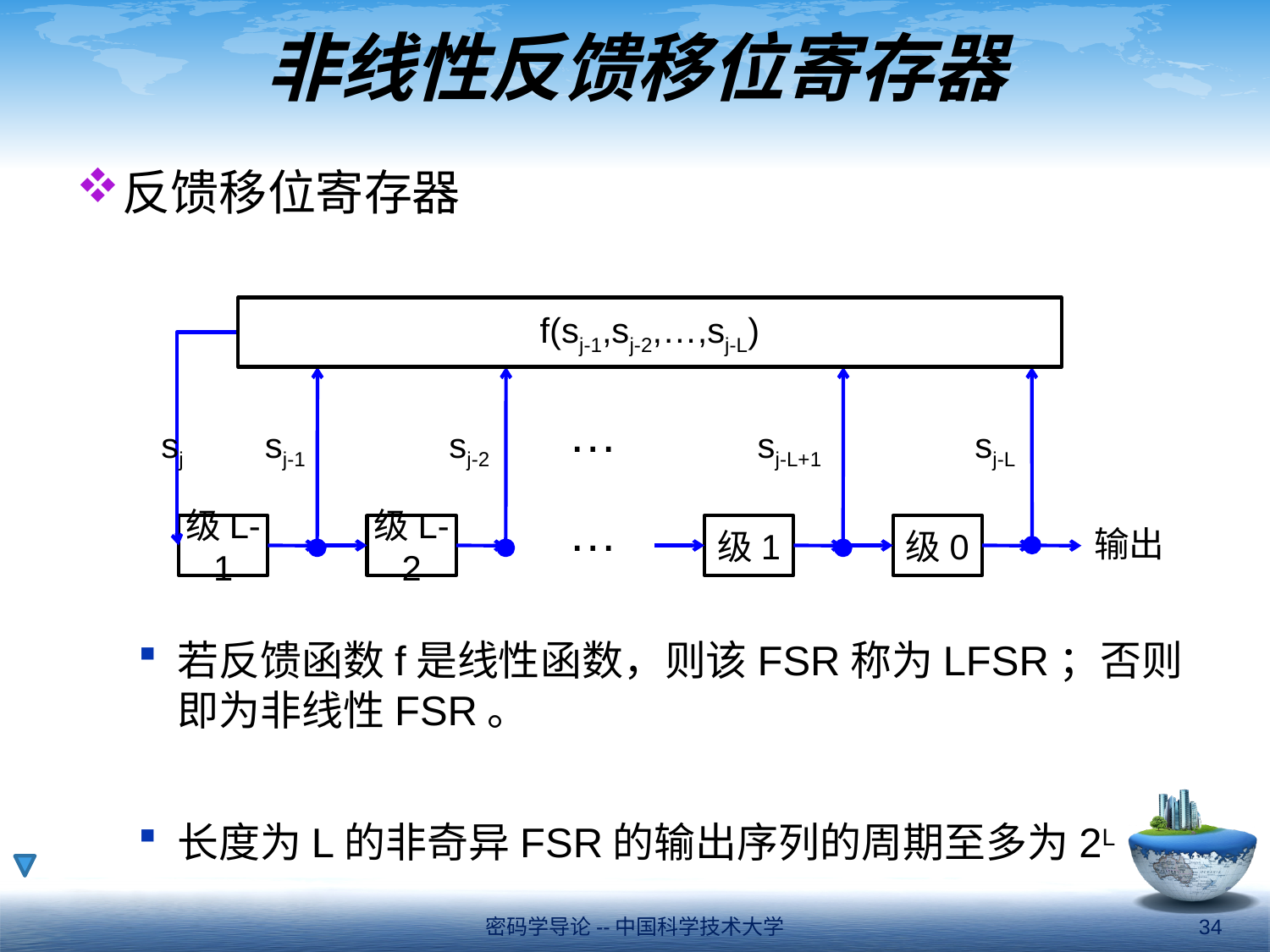

# 非线性反馈移位寄存器
反馈移位寄存器

若反馈函数f是线性函数，则该FSR称为LFSR；否则即为非线性FSR。

长度为L的非奇异FSR的输出序列的周期至多为2L

f(sj-1,sj-2,…,sj-L)
…
sj
sj-1
sj-2
sj-L+1
sj-L
…
级L-1
级L-2
级1
级0
输出

密码学导论--中国科学技术大学
34